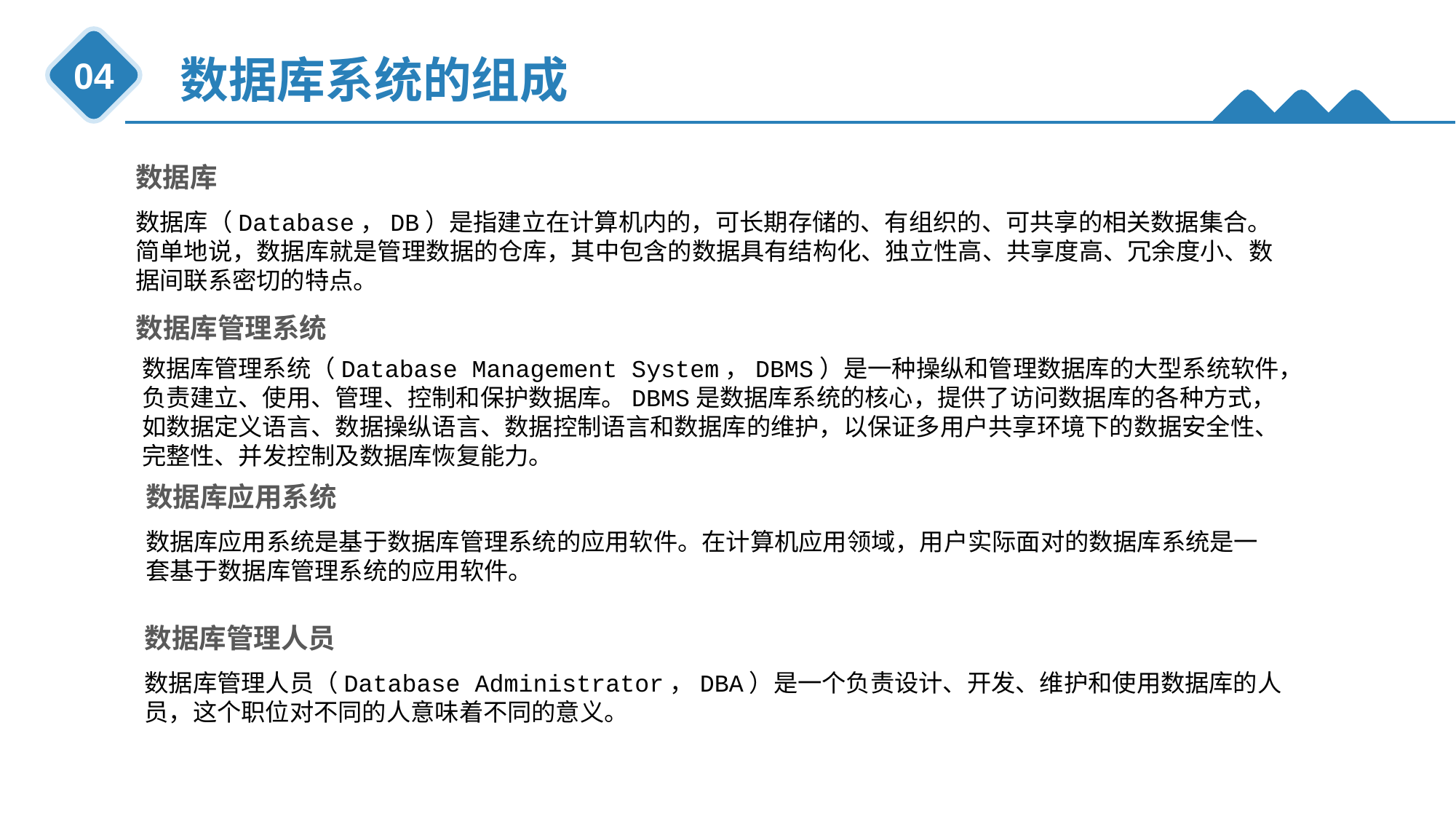

数据库系统的组成
04

数据库
数据库（Database，DB）是指建立在计算机内的，可长期存储的、有组织的、可共享的相关数据集合。简单地说，数据库就是管理数据的仓库，其中包含的数据具有结构化、独立性高、共享度高、冗余度小、数据间联系密切的特点。
数据库管理系统
数据库管理系统（Database Management System，DBMS）是一种操纵和管理数据库的大型系统软件，负责建立、使用、管理、控制和保护数据库。DBMS是数据库系统的核心，提供了访问数据库的各种方式，如数据定义语言、数据操纵语言、数据控制语言和数据库的维护，以保证多用户共享环境下的数据安全性、完整性、并发控制及数据库恢复能力。
数据库应用系统
数据库应用系统是基于数据库管理系统的应用软件。在计算机应用领域，用户实际面对的数据库系统是一套基于数据库管理系统的应用软件。
数据库管理人员
数据库管理人员（Database Administrator，DBA）是一个负责设计、开发、维护和使用数据库的人员，这个职位对不同的人意味着不同的意义。